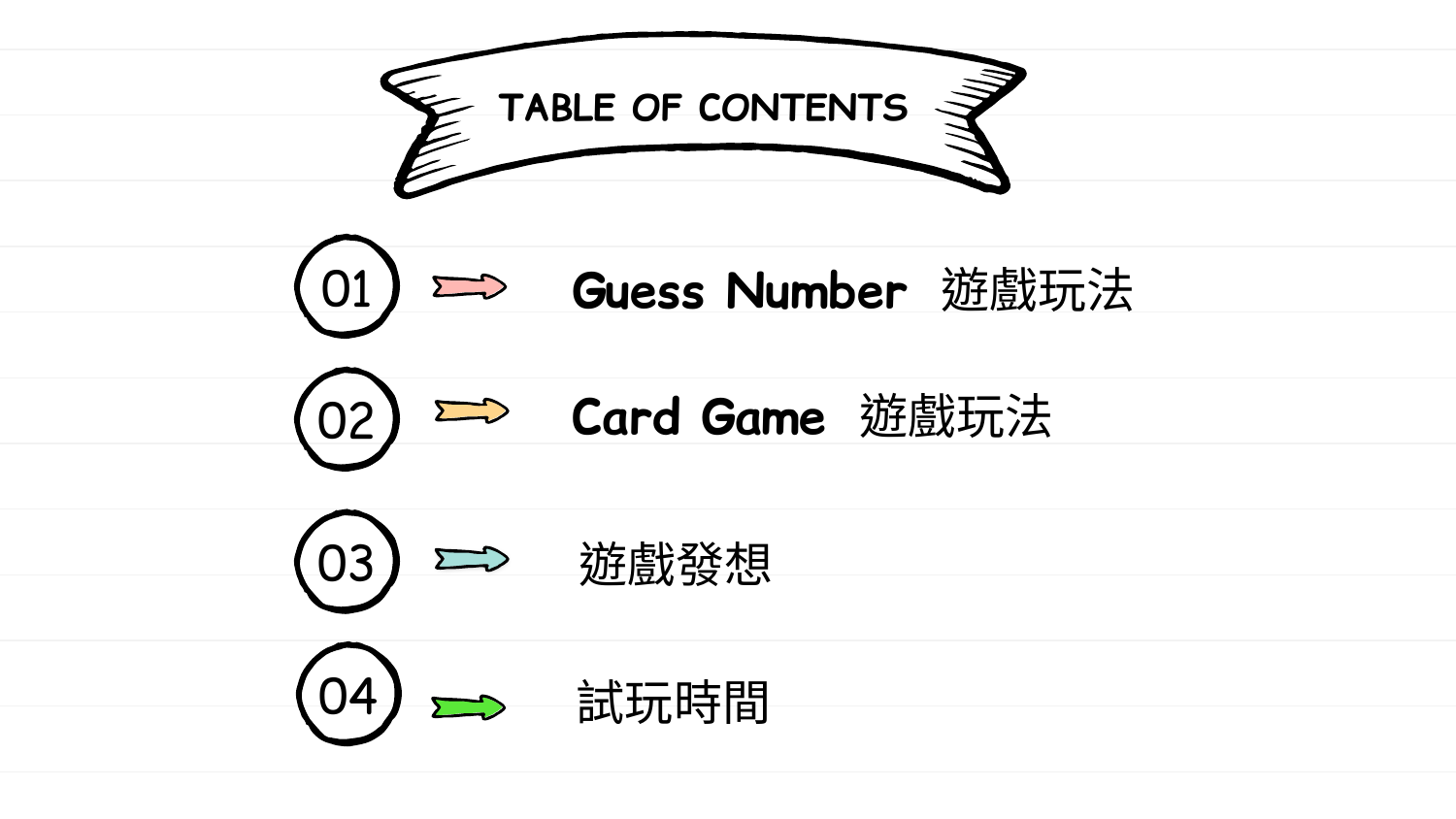

TABLE OF CONTENTS

# 01
Guess Number 遊戲玩法

Card Game 遊戲玩法
02

03
遊戲發想

04
試玩時間